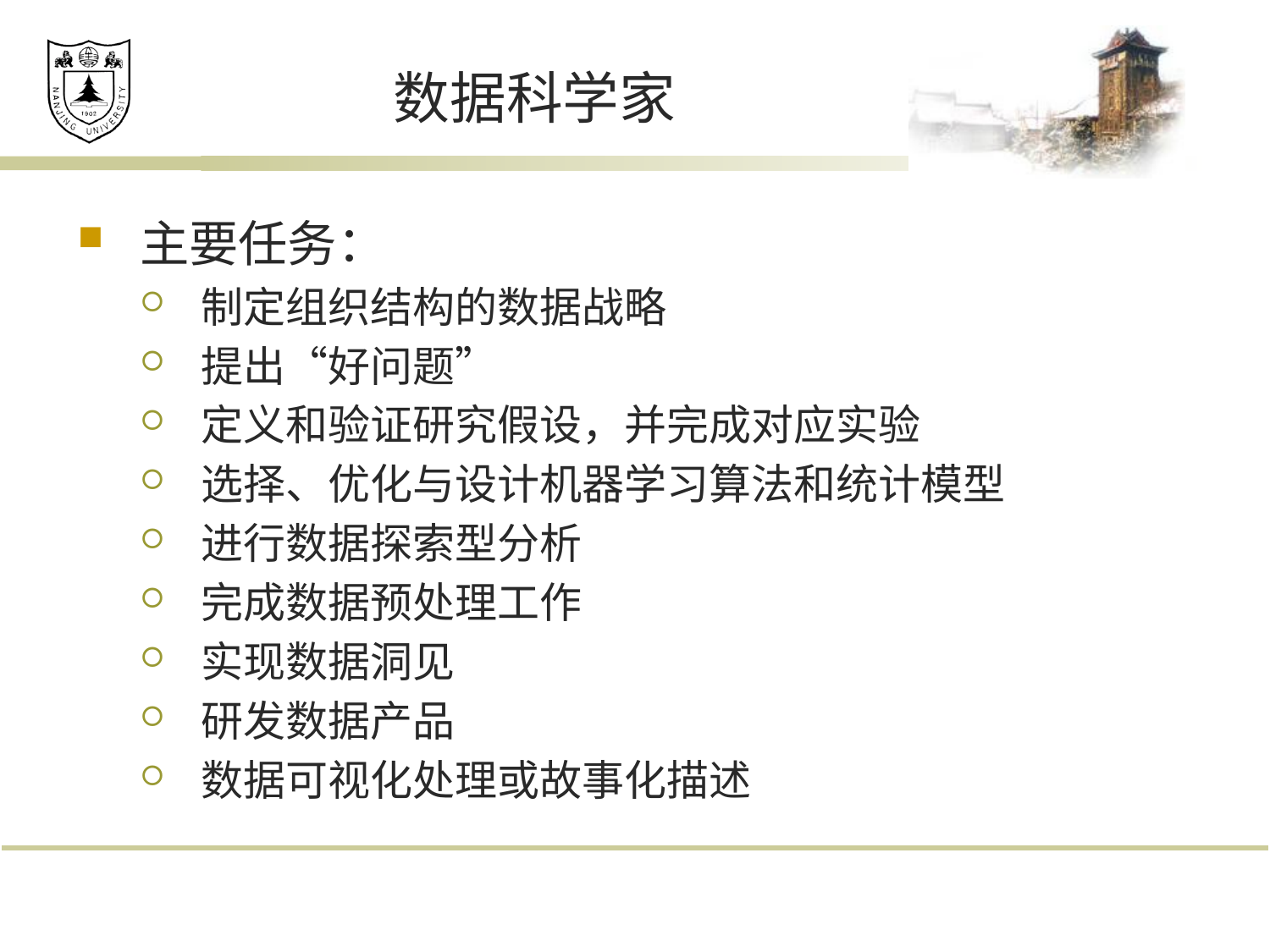

# 数据科学家
主要任务：
制定组织结构的数据战略
提出“好问题”
定义和验证研究假设，并完成对应实验
选择、优化与设计机器学习算法和统计模型
进行数据探索型分析
完成数据预处理工作
实现数据洞见
研发数据产品
数据可视化处理或故事化描述